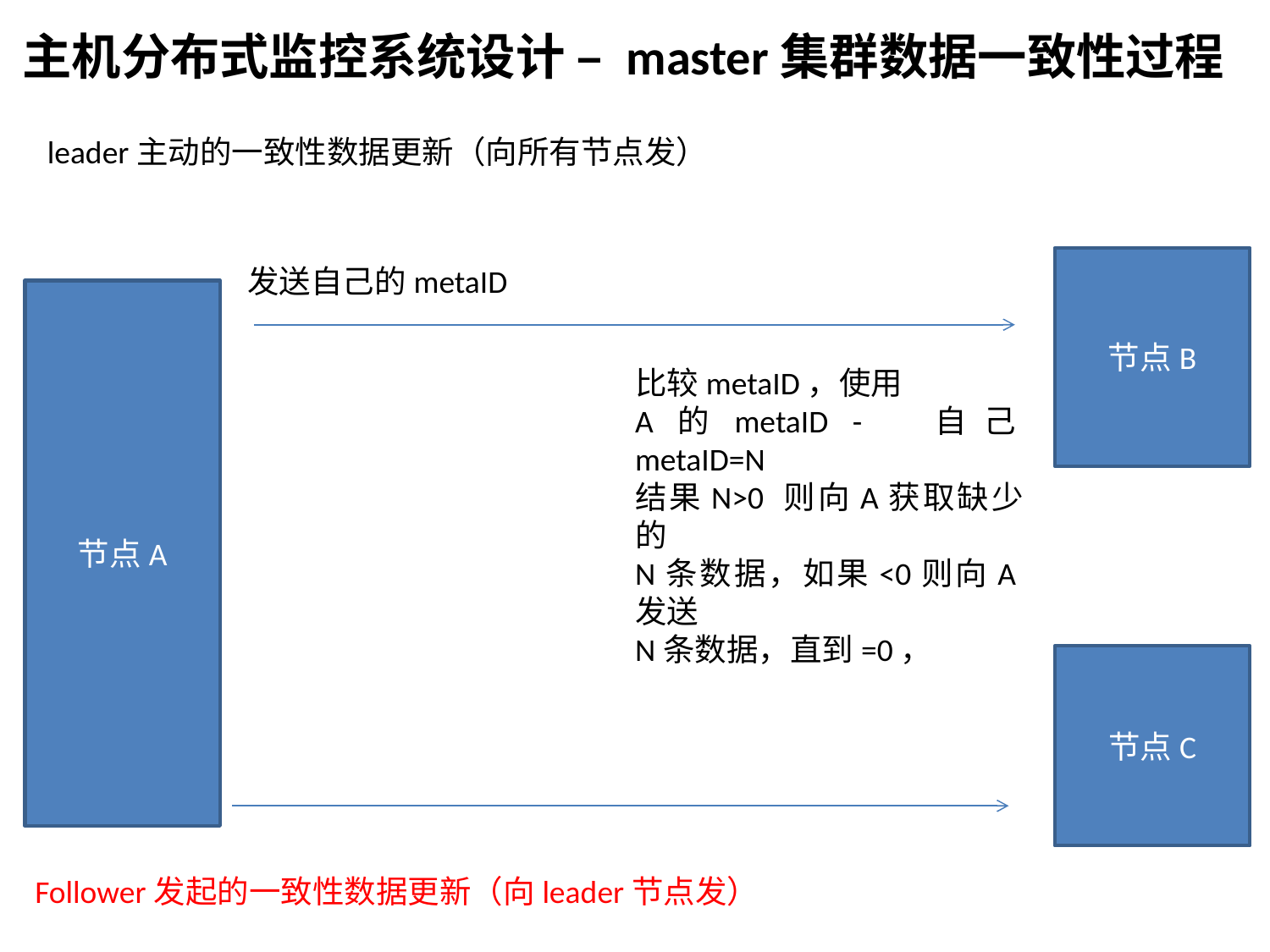

主机分布式监控系统设计 – master集群数据一致性过程
leader主动的一致性数据更新（向所有节点发）
节点B
发送自己的metaID
节点A
比较metaID，使用
A的metaID -  自己metaID=N
结果N>0 则向A获取缺少的
N条数据，如果<0则向A发送
N条数据，直到=0，
节点C
Follower发起的一致性数据更新（向leader节点发）